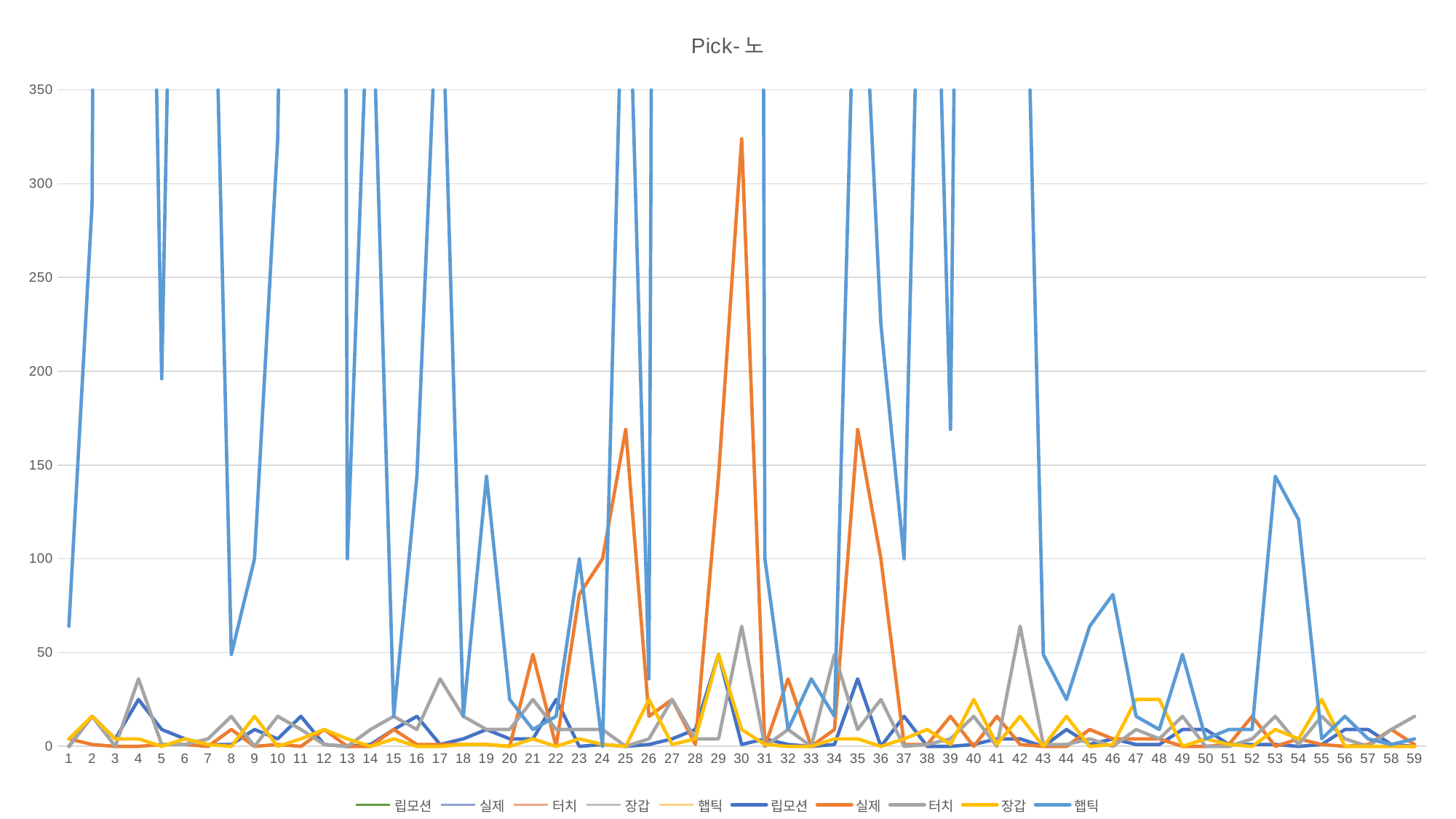

### Chart: Pick-노

| Category | 립모션 | 실제 | 터치 | 장갑 | 햅틱 | 립모션 | 실제 | 터치 | 장갑 | 햅틱 |
|---|---|---|---|---|---|---|---|---|---|---|